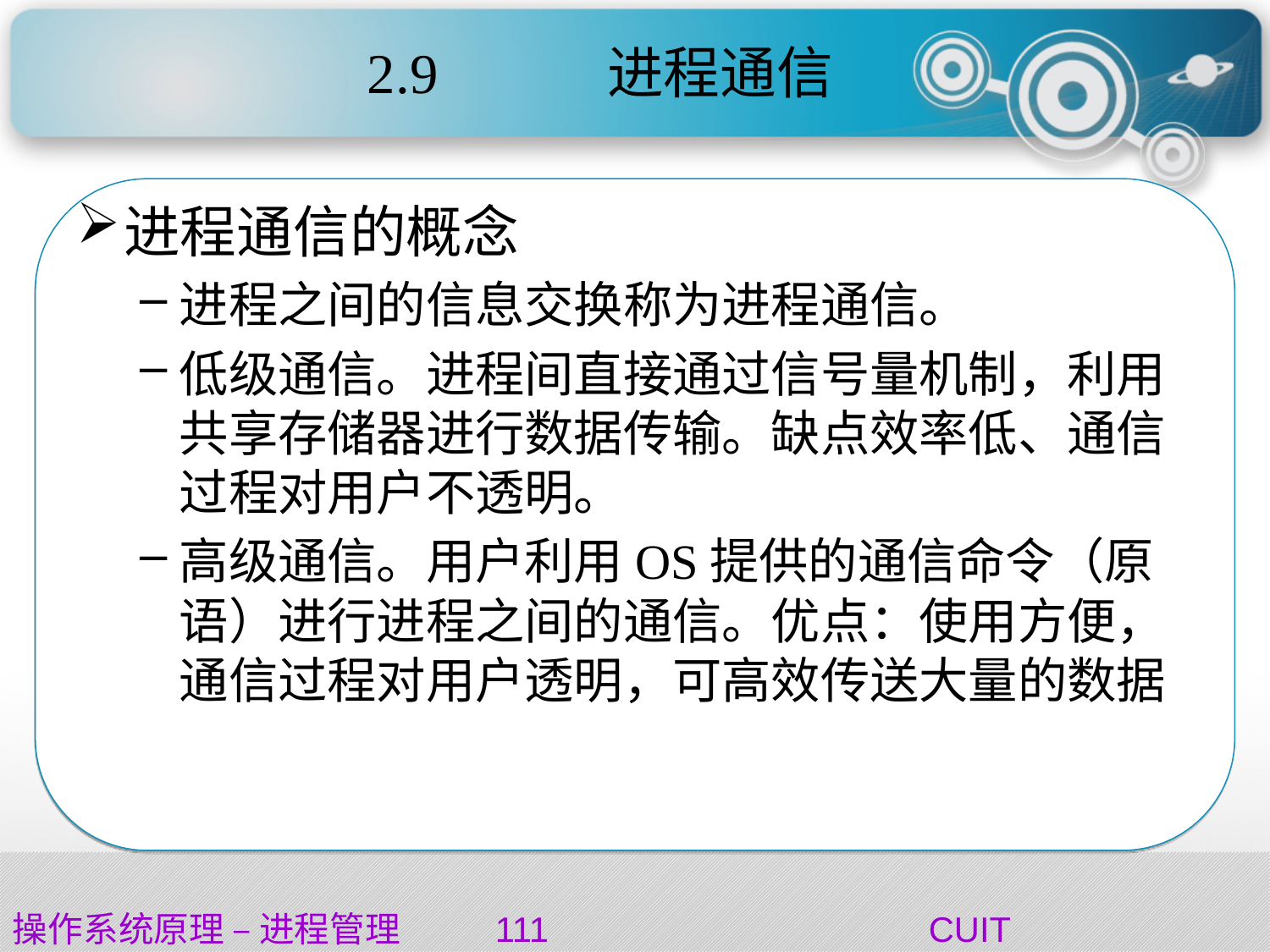

# 2.9		进程通信
进程通信的概念
进程之间的信息交换称为进程通信。
低级通信。进程间直接通过信号量机制，利用共享存储器进行数据传输。缺点效率低、通信过程对用户不透明。
高级通信。用户利用OS提供的通信命令（原语）进行进程之间的通信。优点：使用方便，通信过程对用户透明，可高效传送大量的数据